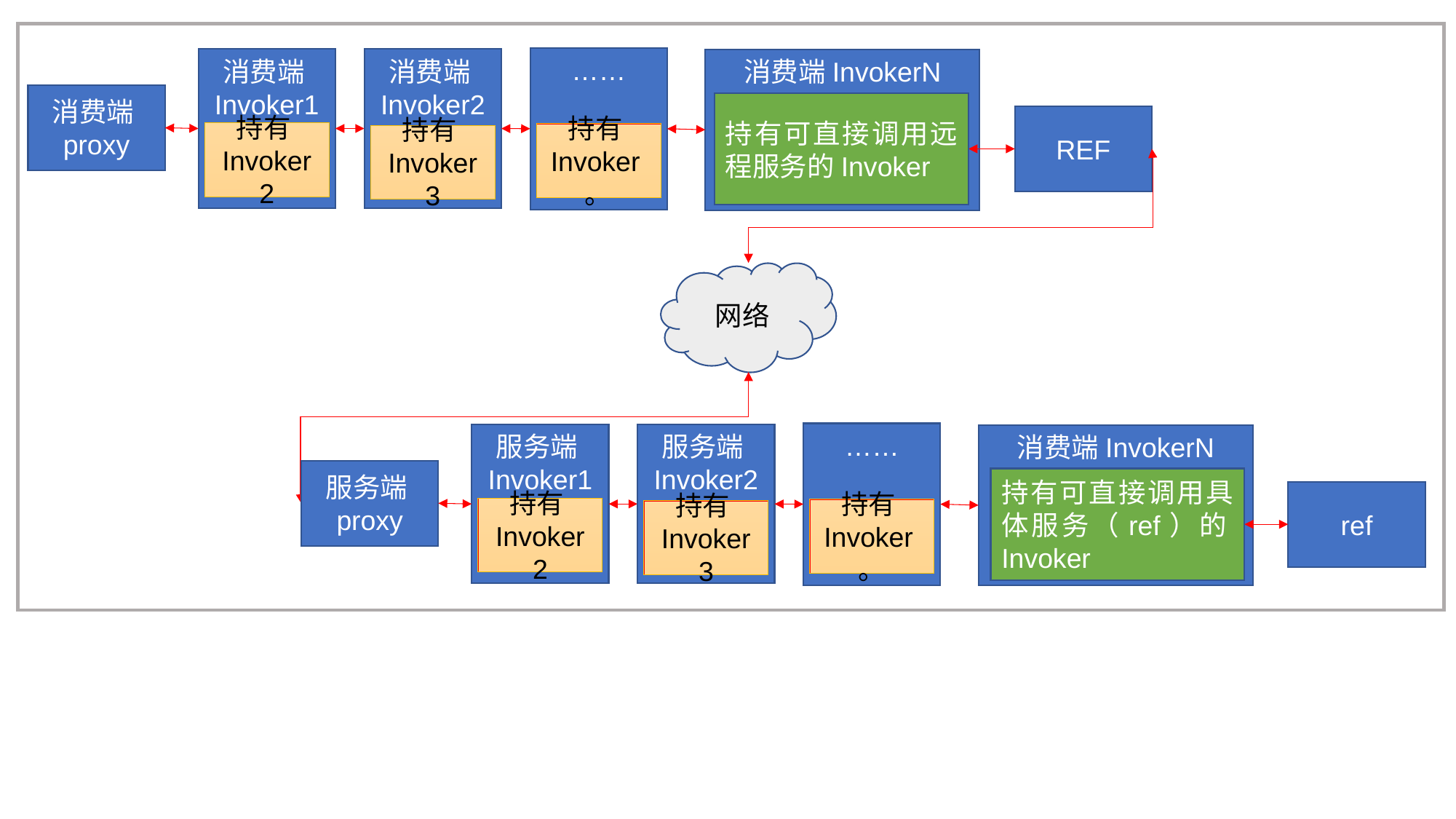

……
消费端Invoker1
消费端Invoker2
消费端InvokerN
消费端proxy
持有可直接调用远程服务的Invoker
REF
持有Invoker2
持有Invoker。
持有Invoker3
网络
……
服务端Invoker1
服务端Invoker2
消费端InvokerN
服务端proxy
持有可直接调用具体服务（ref）的Invoker
ref
持有Invoker2
持有Invoker。
持有Invoker3